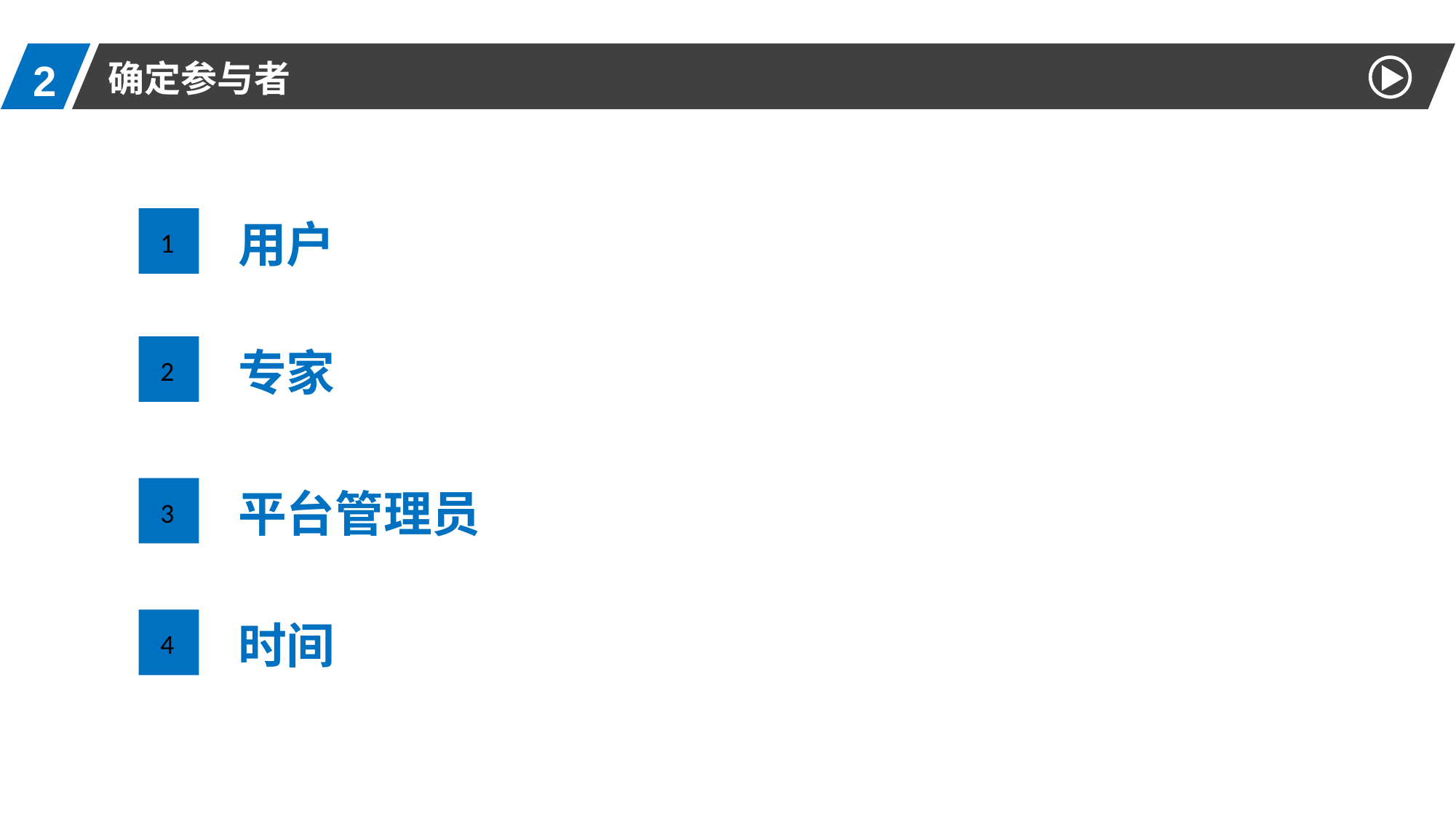

2
确定参与者

用户
1

专家
2

平台管理员
3

时间
4